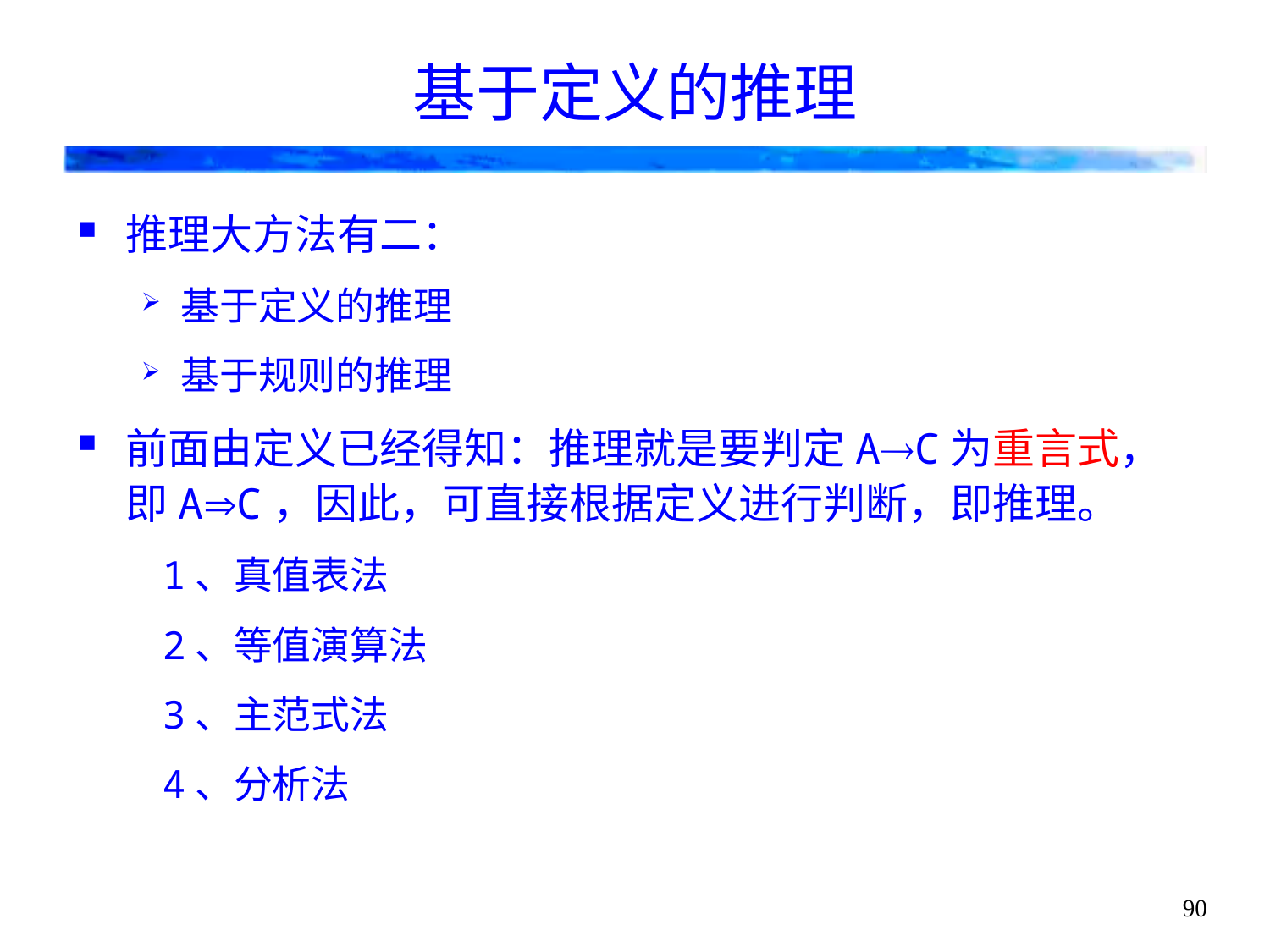

# 基于定义的推理
推理大方法有二：
基于定义的推理
基于规则的推理
前面由定义已经得知：推理就是要判定A→C为重言式，即A⇒C，因此，可直接根据定义进行判断，即推理。
1、真值表法
2、等值演算法
3、主范式法
4、分析法
90